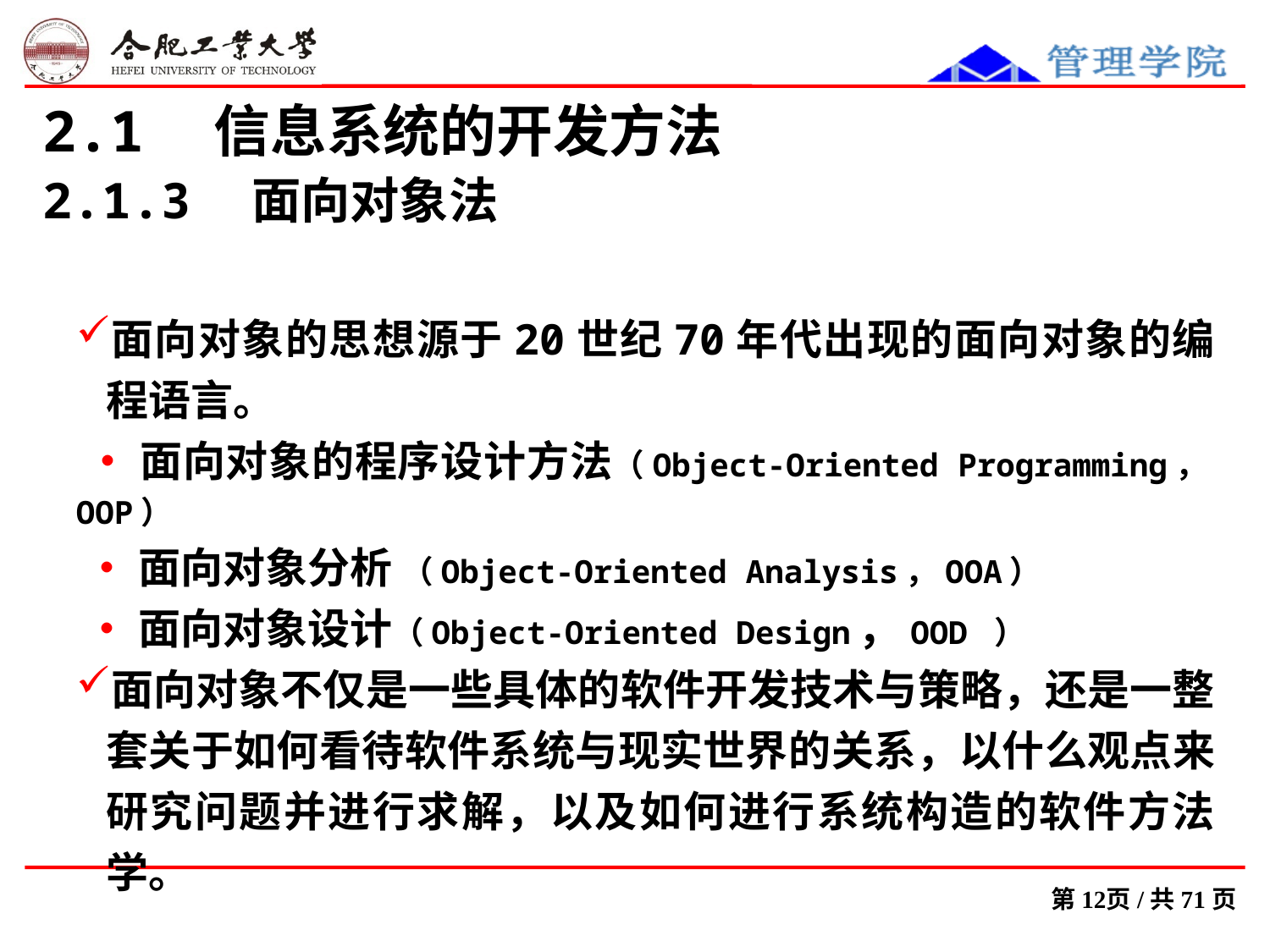

2.1　信息系统的开发方法
2.1.3　面向对象法
面向对象的思想源于20世纪70年代出现的面向对象的编程语言。
 •面向对象的程序设计方法（Object-Oriented Programming，OOP）
 •面向对象分析 （Object-Oriented Analysis，OOA）
 •面向对象设计（Object-Oriented Design，OOD ）
面向对象不仅是一些具体的软件开发技术与策略，还是一整套关于如何看待软件系统与现实世界的关系，以什么观点来研究问题并进行求解，以及如何进行系统构造的软件方法学。